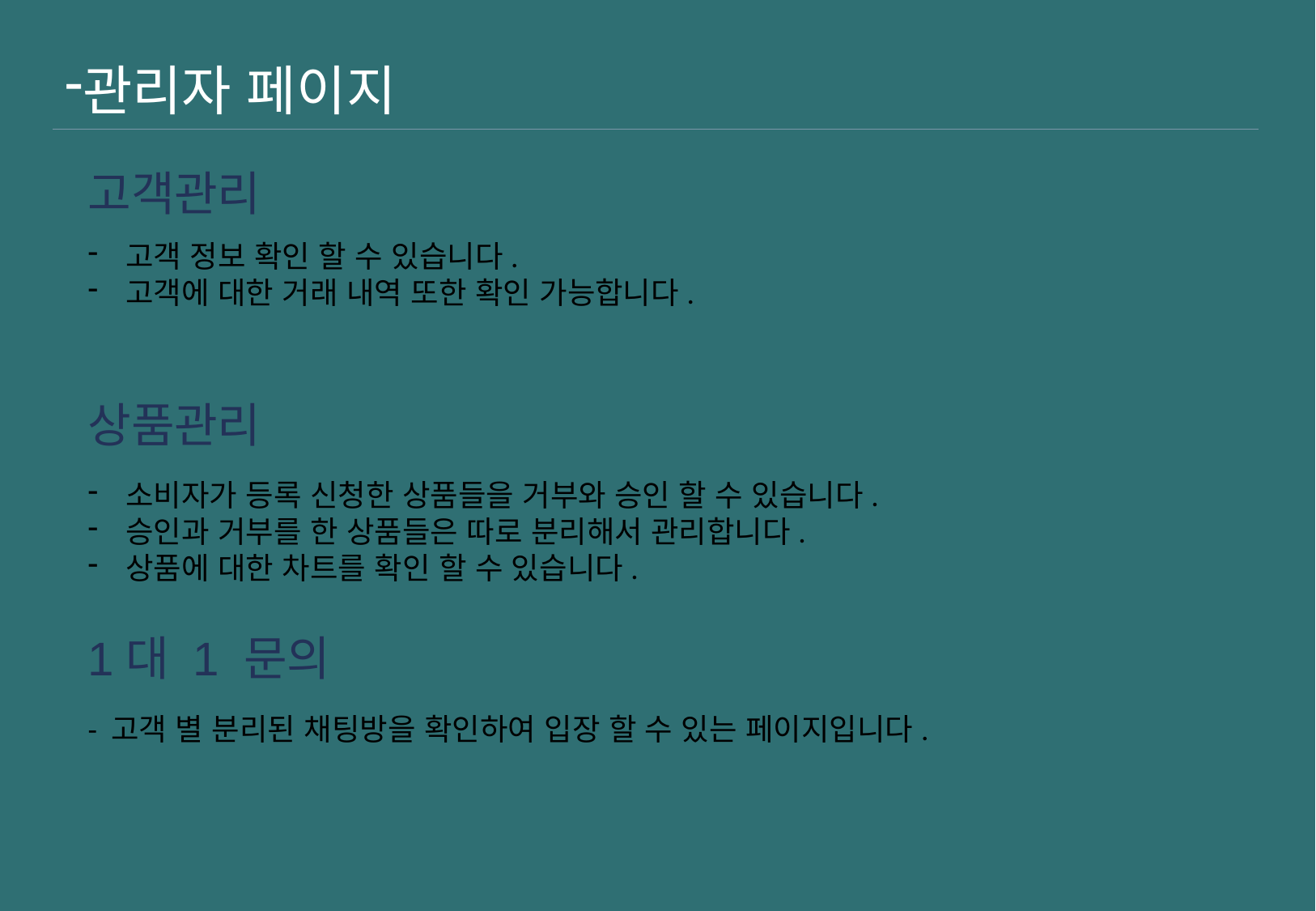

관리자 페이지
고객관리
고객 정보 확인 할 수 있습니다.
고객에 대한 거래 내역 또한 확인 가능합니다.
상품관리
소비자가 등록 신청한 상품들을 거부와 승인 할 수 있습니다.
승인과 거부를 한 상품들은 따로 분리해서 관리합니다.
상품에 대한 차트를 확인 할 수 있습니다.
1대 1 문의
- 고객 별 분리된 채팅방을 확인하여 입장 할 수 있는 페이지입니다.